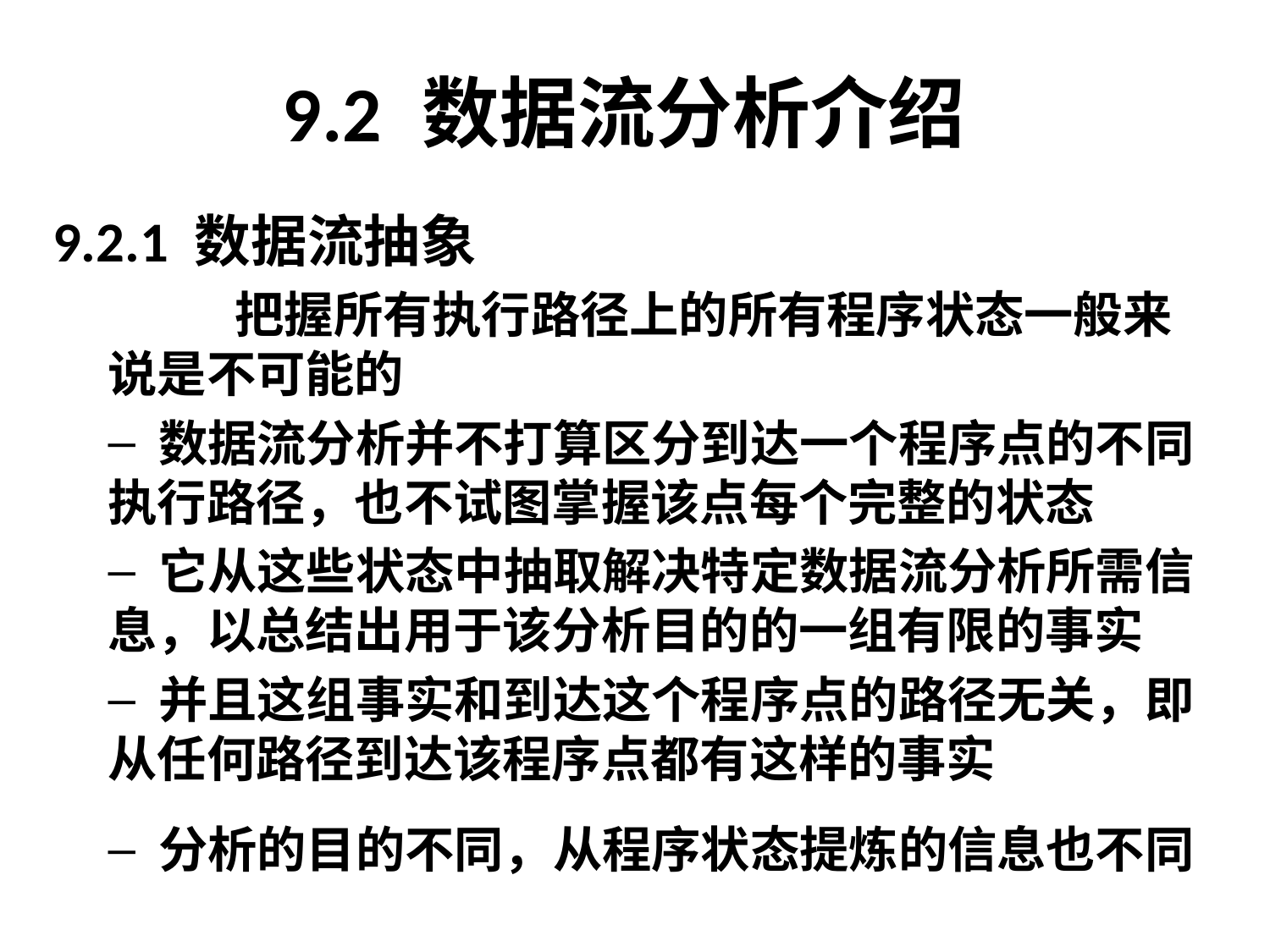

# 9.2 数据流分析介绍
9.2.1 数据流抽象
	把握所有执行路径上的所有程序状态一般来说是不可能的
 数据流分析并不打算区分到达一个程序点的不同执行路径，也不试图掌握该点每个完整的状态
 它从这些状态中抽取解决特定数据流分析所需信息，以总结出用于该分析目的的一组有限的事实
 并且这组事实和到达这个程序点的路径无关，即从任何路径到达该程序点都有这样的事实
 分析的目的不同，从程序状态提炼的信息也不同